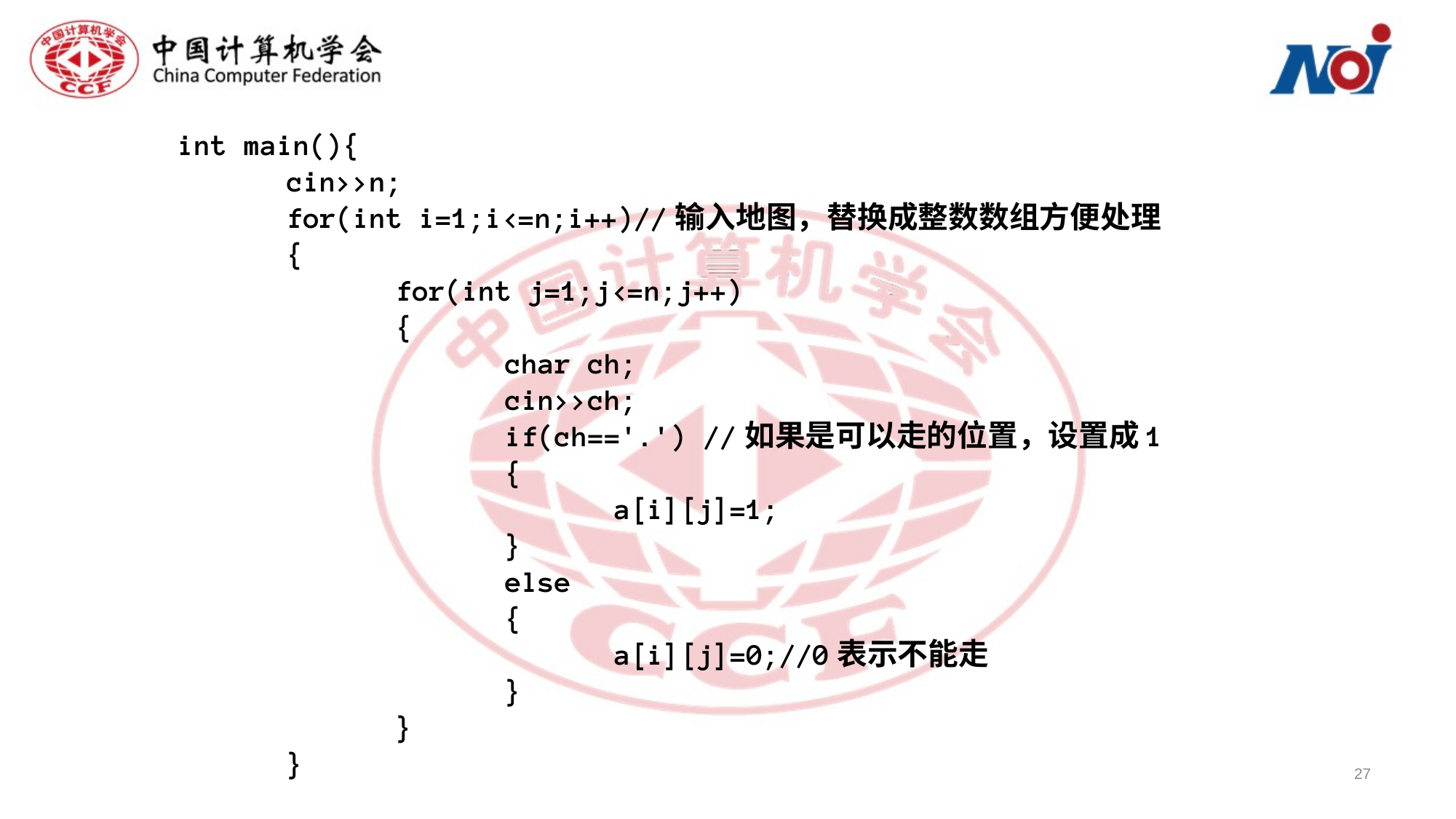

int main(){
	cin>>n;
	for(int i=1;i<=n;i++)//输入地图，替换成整数数组方便处理
	{
		for(int j=1;j<=n;j++)
		{
			char ch;
			cin>>ch;
			if(ch=='.') //如果是可以走的位置，设置成1
			{
				a[i][j]=1;
			}
			else
			{
				a[i][j]=0;//0表示不能走
			}
		}
	}
27